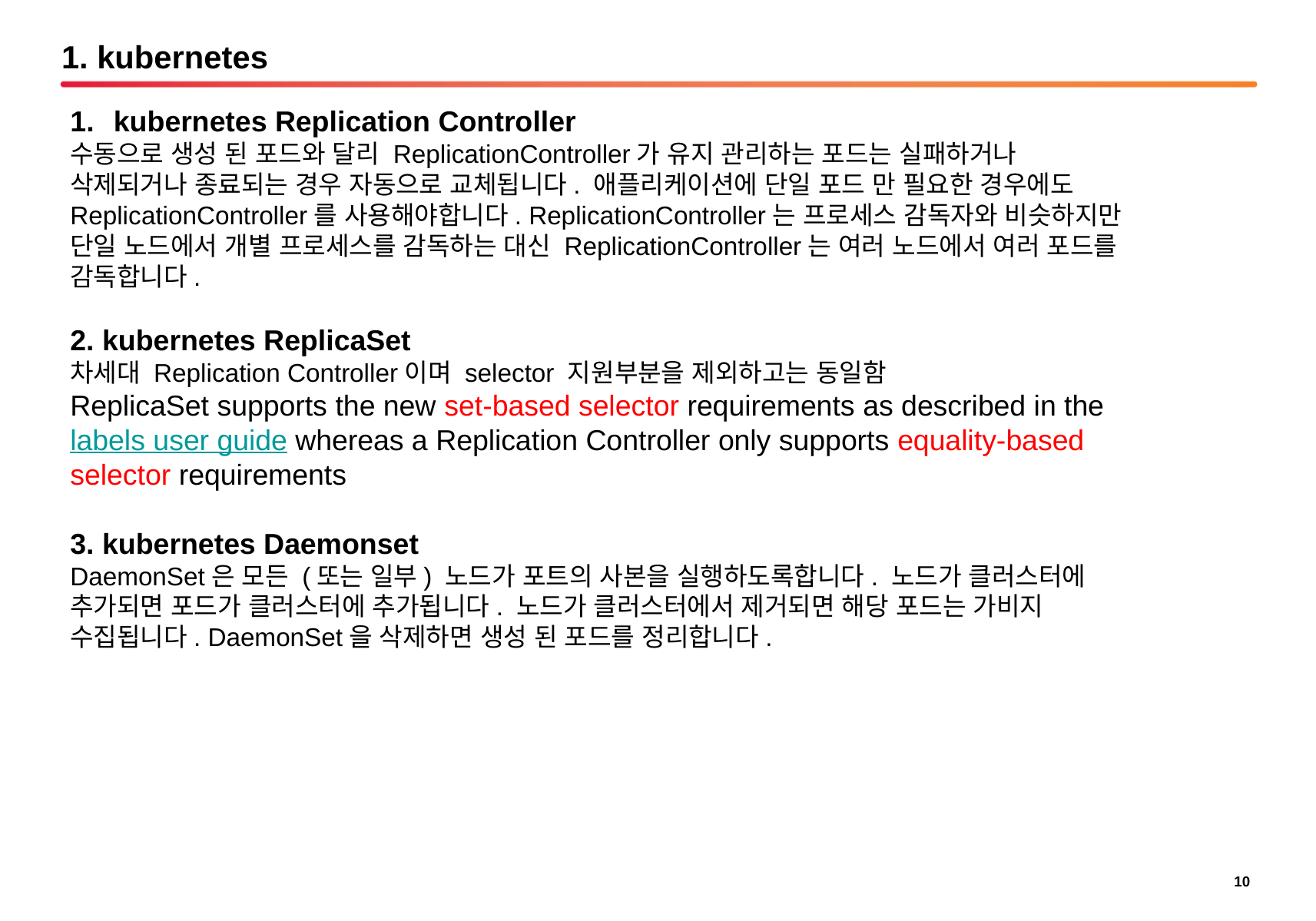

# 1. kubernetes
kubernetes Replication Controller
수동으로 생성 된 포드와 달리 ReplicationController가 유지 관리하는 포드는 실패하거나 삭제되거나 종료되는 경우 자동으로 교체됩니다. 애플리케이션에 단일 포드 만 필요한 경우에도 ReplicationController를 사용해야합니다. ReplicationController는 프로세스 감독자와 비슷하지만 단일 노드에서 개별 프로세스를 감독하는 대신 ReplicationController는 여러 노드에서 여러 포드를 감독합니다.

2. kubernetes ReplicaSet
차세대 Replication Controller이며 selector 지원부분을 제외하고는 동일함
ReplicaSet supports the new set-based selector requirements as described in the labels user guide whereas a Replication Controller only supports equality-based selector requirements

3. kubernetes Daemonset
DaemonSet은 모든 (또는 일부) 노드가 포트의 사본을 실행하도록합니다. 노드가 클러스터에 추가되면 포드가 클러스터에 추가됩니다. 노드가 클러스터에서 제거되면 해당 포드는 가비지 수집됩니다. DaemonSet을 삭제하면 생성 된 포드를 정리합니다.